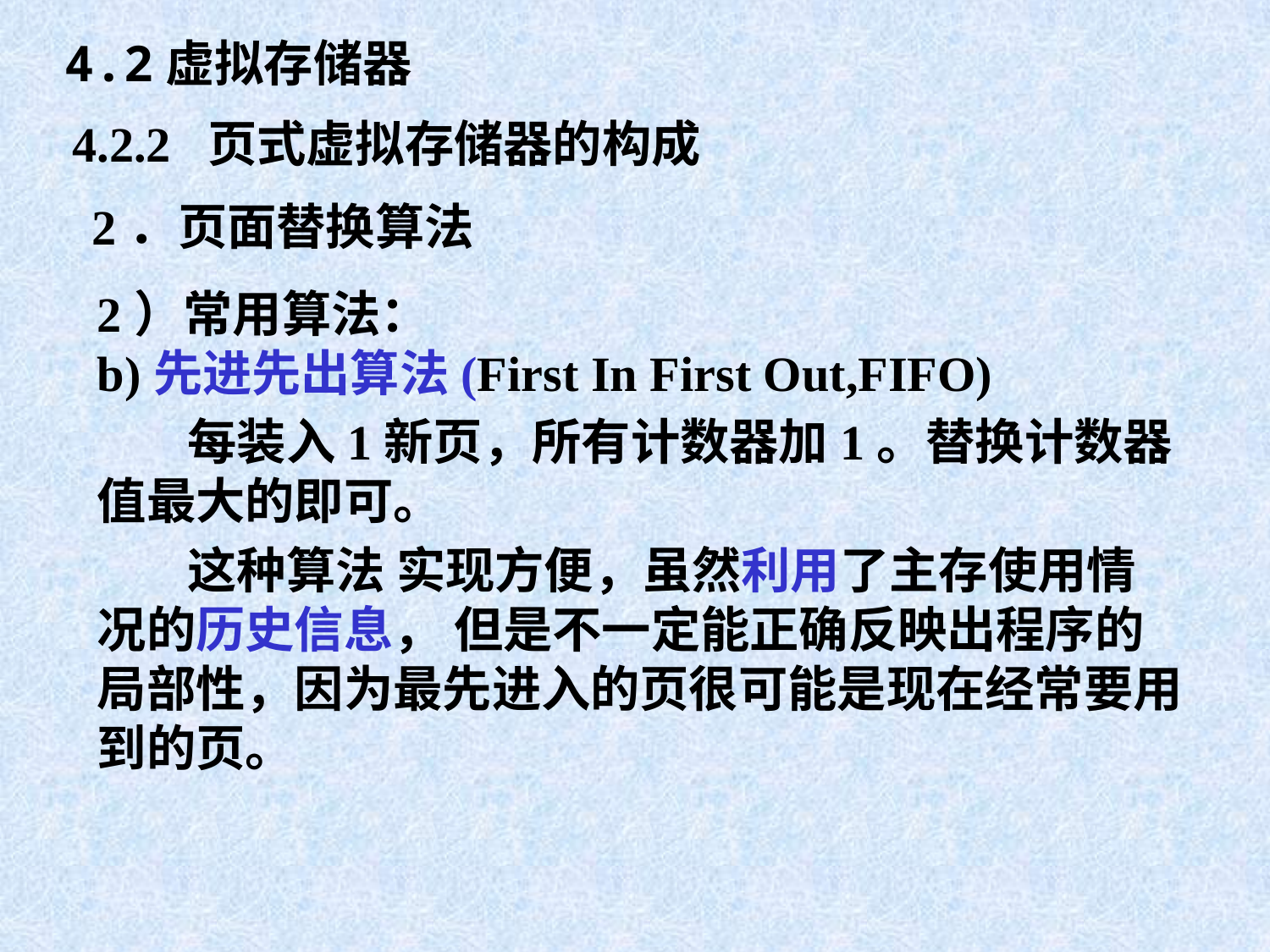

4.2虚拟存储器
4.2.2  页式虚拟存储器的构成
2．页面替换算法
2）常用算法：
b)先进先出算法(First In First Out,FIFO)
       每装入1新页，所有计数器加1。替换计数器值最大的即可。
       这种算法 实现方便，虽然利用了主存使用情况的历史信息， 但是不一定能正确反映出程序的局部性，因为最先进入的页很可能是现在经常要用到的页。